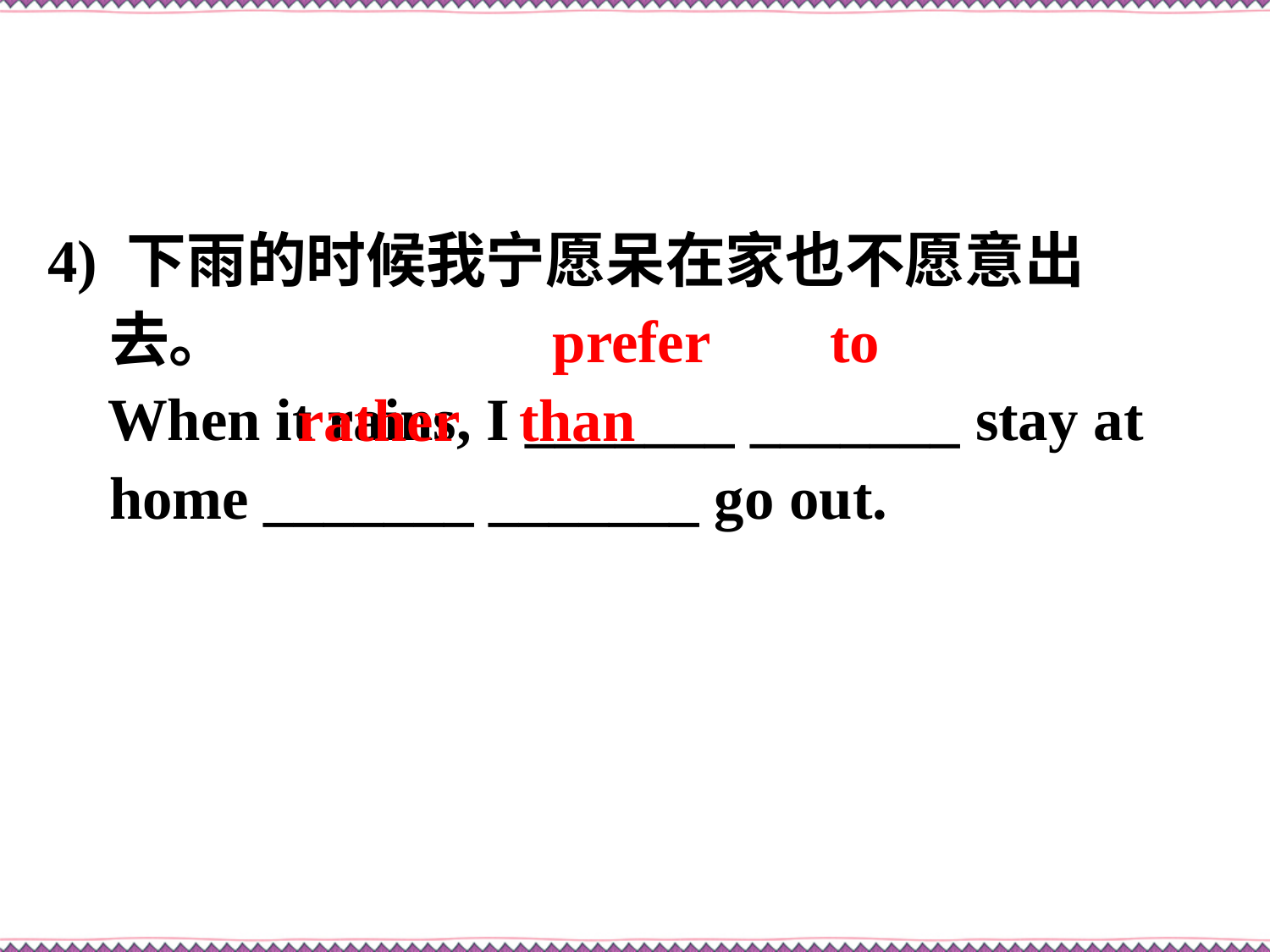

4) 下雨的时候我宁愿呆在家也不愿意出去。
    When it rains, I _______ _______ stay at home _______ _______ go out.
                 prefer        to
rather    than